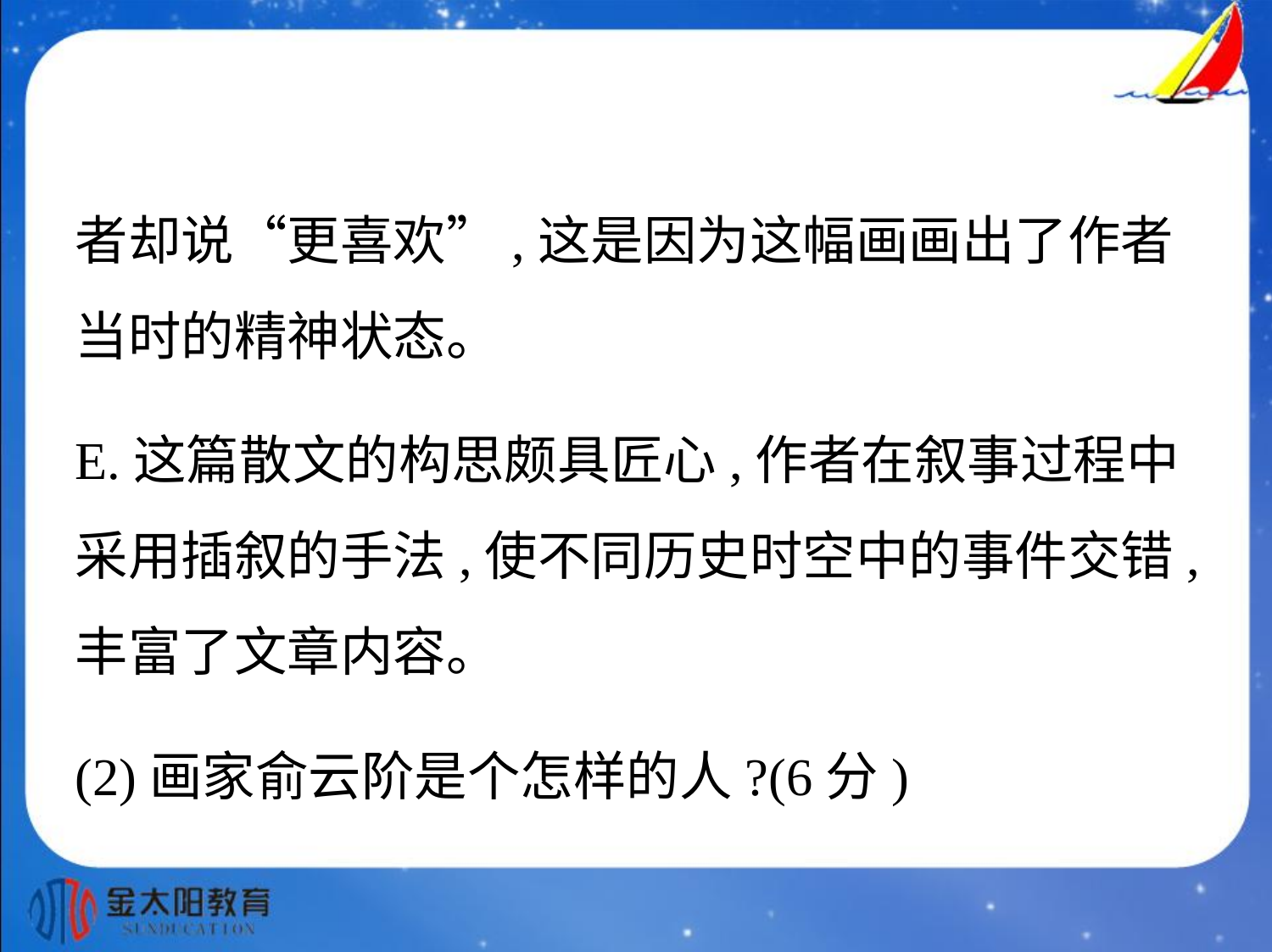

者却说“更喜欢”,这是因为这幅画画出了作者
当时的精神状态。
E.这篇散文的构思颇具匠心,作者在叙事过程中
采用插叙的手法,使不同历史时空中的事件交错,
丰富了文章内容。
(2)画家俞云阶是个怎样的人?(6分)